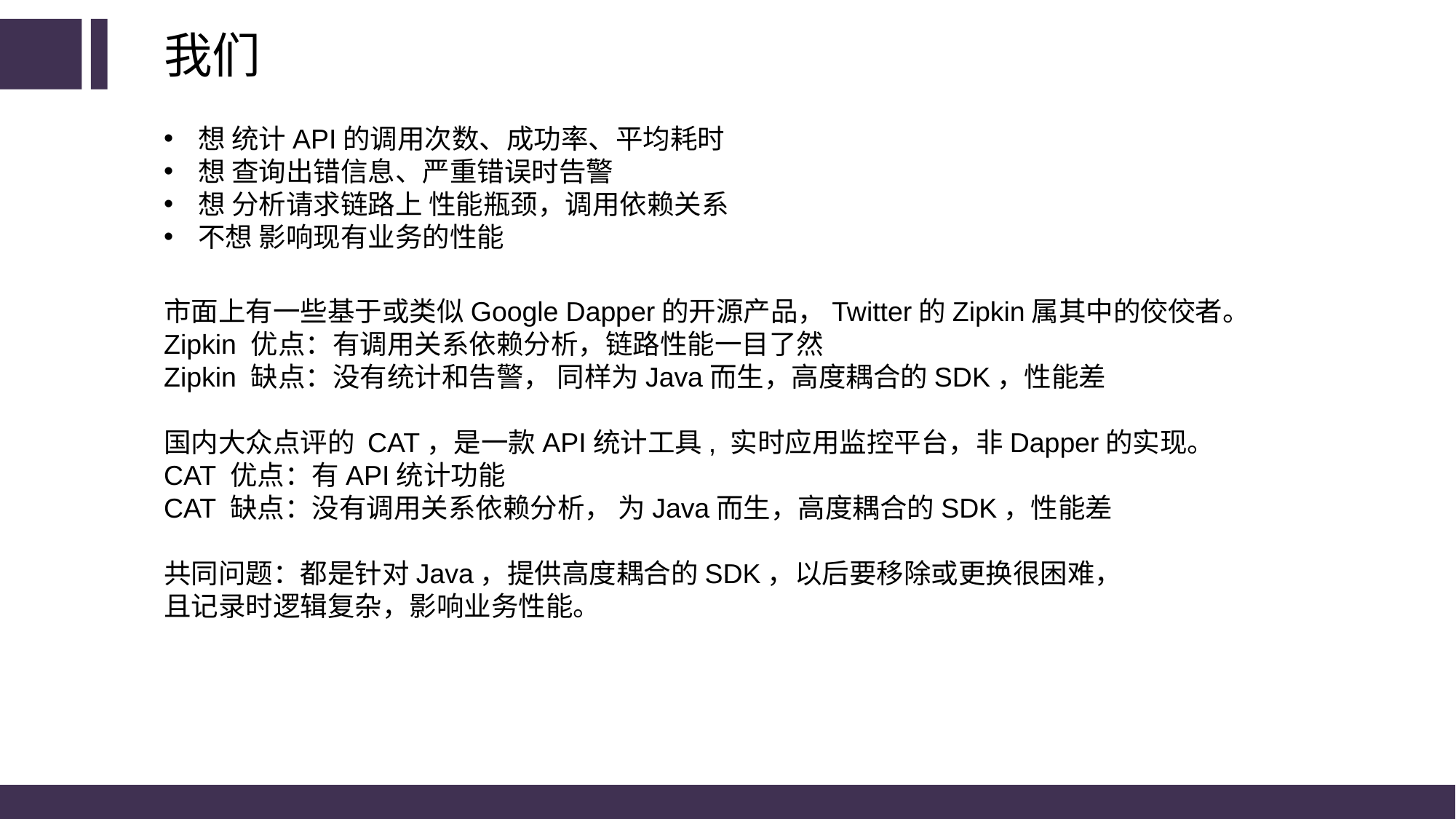

我们
想 统计API的调用次数、成功率、平均耗时
想 查询出错信息、严重错误时告警
想 分析请求链路上 性能瓶颈，调用依赖关系
不想 影响现有业务的性能
市面上有一些基于或类似Google Dapper的开源产品，Twitter的Zipkin属其中的佼佼者。
Zipkin 优点：有调用关系依赖分析，链路性能一目了然
Zipkin 缺点：没有统计和告警， 同样为Java而生，高度耦合的SDK，性能差

国内大众点评的 CAT，是一款API统计工具, 实时应用监控平台，非Dapper的实现。
CAT 优点：有API统计功能
CAT 缺点：没有调用关系依赖分析， 为Java而生，高度耦合的SDK，性能差

共同问题：都是针对Java，提供高度耦合的SDK，以后要移除或更换很困难，
且记录时逻辑复杂，影响业务性能。